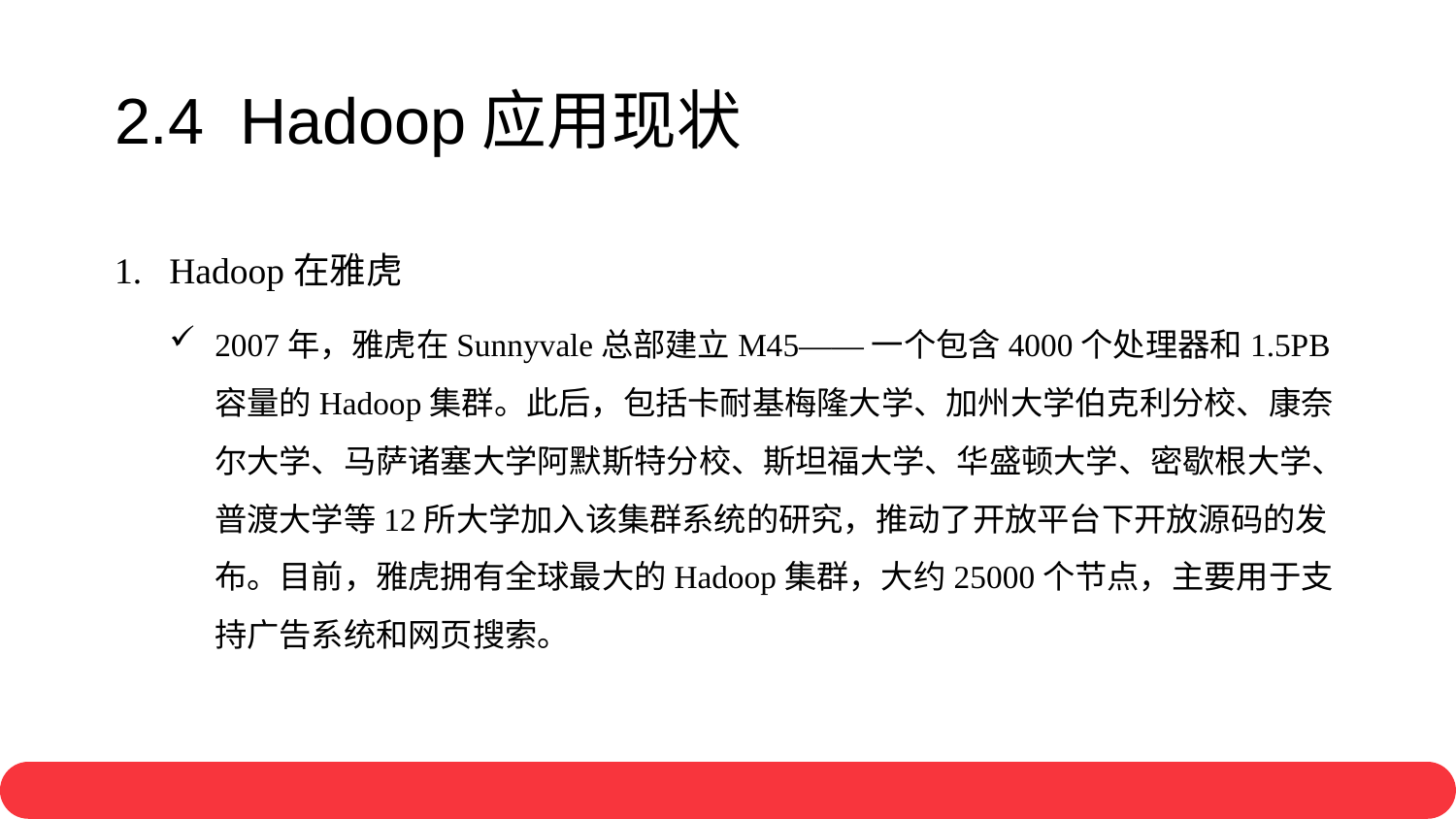

# 2.4  Hadoop应用现状
Hadoop在雅虎
2007年，雅虎在Sunnyvale总部建立M45——一个包含4000个处理器和1.5PB容量的Hadoop集群。此后，包括卡耐基梅隆大学、加州大学伯克利分校、康奈尔大学、马萨诸塞大学阿默斯特分校、斯坦福大学、华盛顿大学、密歇根大学、普渡大学等12所大学加入该集群系统的研究，推动了开放平台下开放源码的发布。目前，雅虎拥有全球最大的Hadoop集群，大约25000个节点，主要用于支持广告系统和网页搜索。